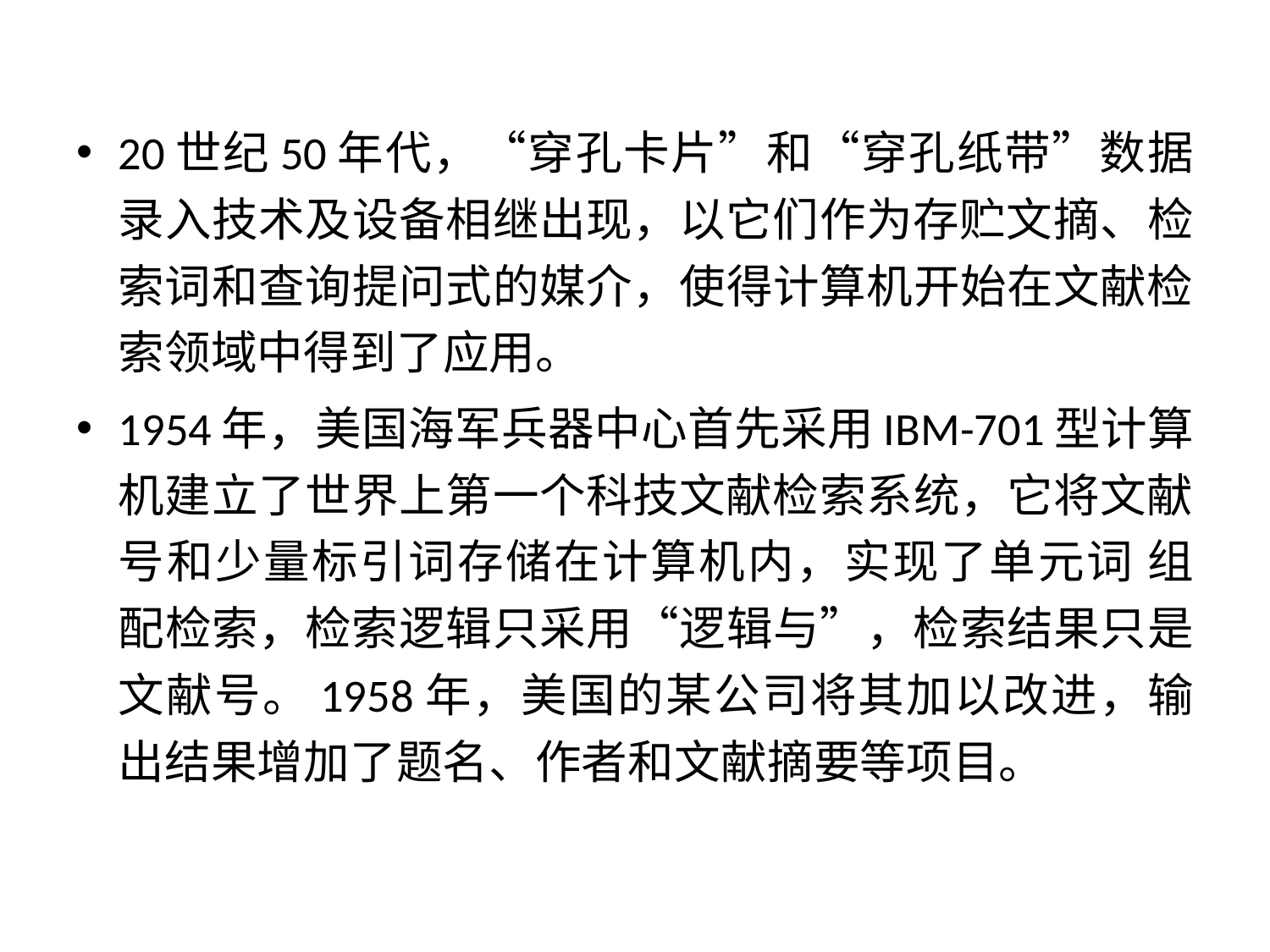

20世纪50年代，“穿孔卡片”和“穿孔纸带”数据录入技术及设备相继出现，以它们作为存贮文摘、检索词和查询提问式的媒介，使得计算机开始在文献检索领域中得到了应用。
1954年，美国海军兵器中心首先采用IBM-701型计算机建立了世界上第一个科技文献检索系统，它将文献号和少量标引词存储在计算机内，实现了单元词 组配检索，检索逻辑只采用“逻辑与”，检索结果只是文献号。1958年，美国的某公司将其加以改进，输出结果增加了题名、作者和文献摘要等项目。